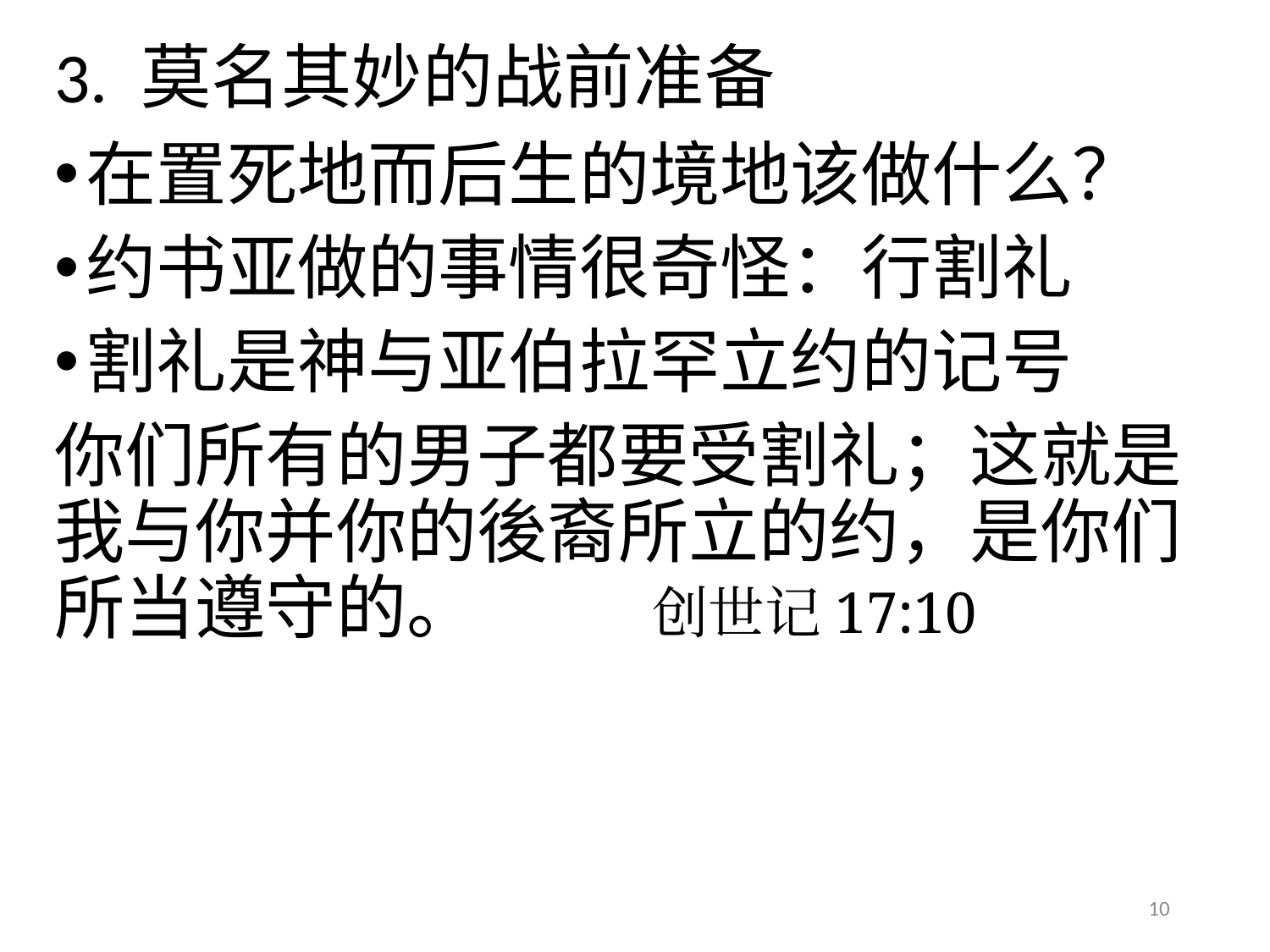

# 3. 莫名其妙的战前准备
在置死地而后生的境地该做什么？
约书亚做的事情很奇怪：行割礼
割礼是神与亚伯拉罕立约的记号
你们所有的男子都要受割礼；这就是我与你并你的後裔所立的约，是你们所当遵守的。           创世记17:10

10